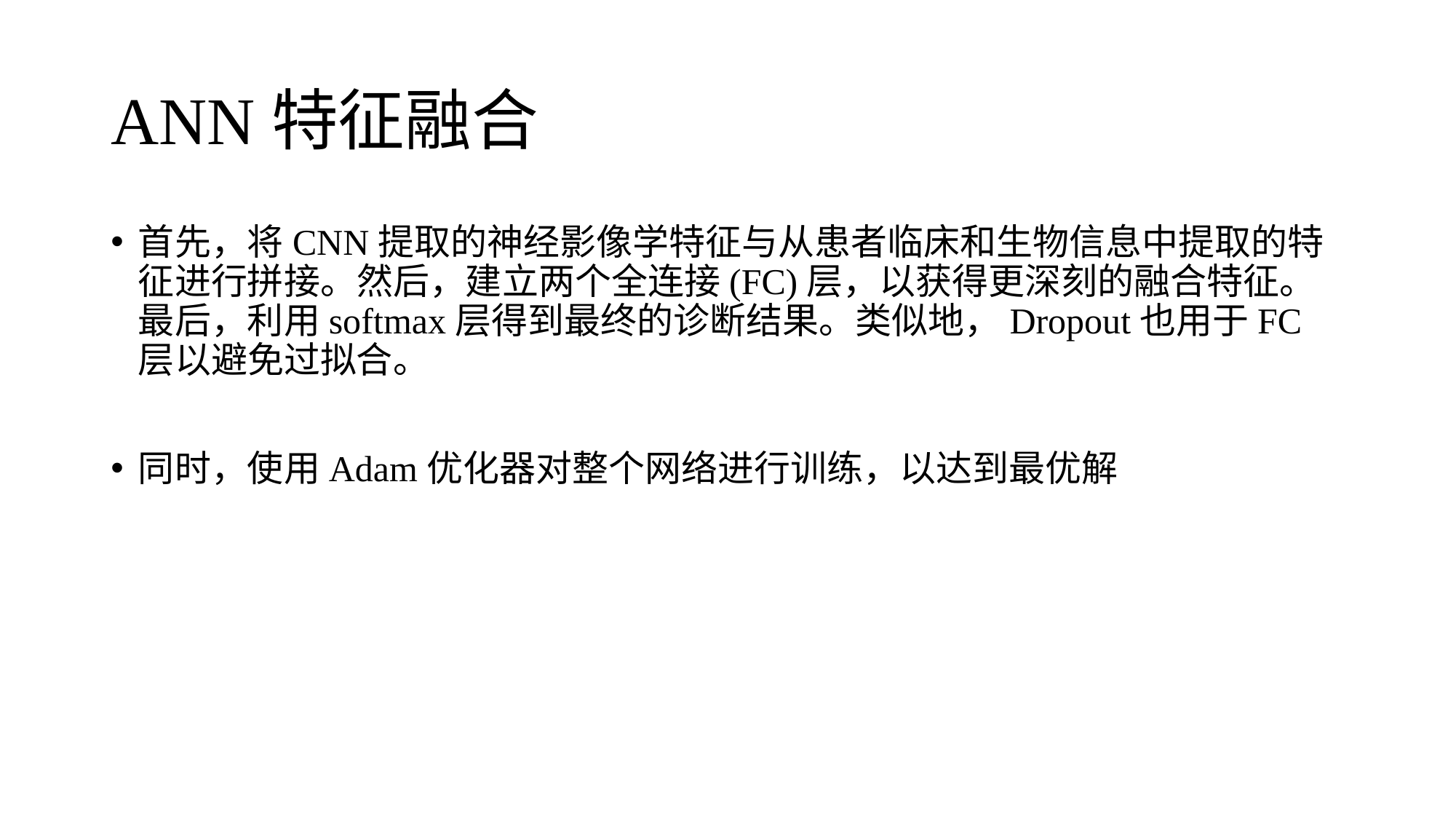

# ANN特征融合
首先，将CNN提取的神经影像学特征与从患者临床和生物信息中提取的特征进行拼接。然后，建立两个全连接(FC)层，以获得更深刻的融合特征。最后，利用softmax层得到最终的诊断结果。类似地，Dropout也用于FC层以避免过拟合。

同时，使用Adam优化器对整个网络进行训练，以达到最优解